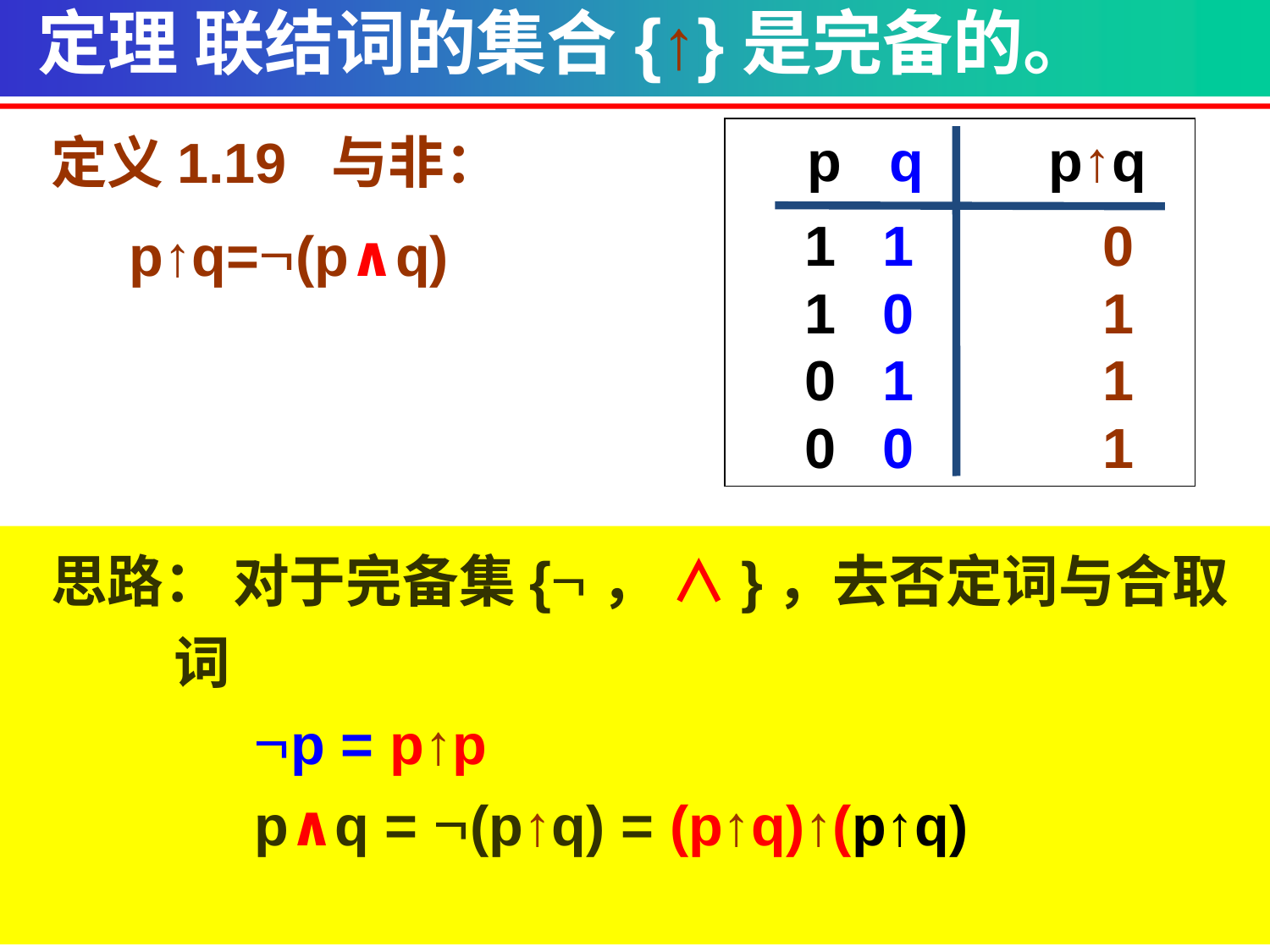

定理 联结词的集合{↑}是完备的。
定义1.19  与非：
     p↑q=¬(p∧q)
  p   q        p↑q
1   1            0
1   0            1
0   1            1
0   0            1

思路： 对于完备集{¬， ∧}，去否定词与合取词
             ¬p = p↑p
             p∧q = ¬(p↑q) = (p↑q)↑(p↑q)

15/46